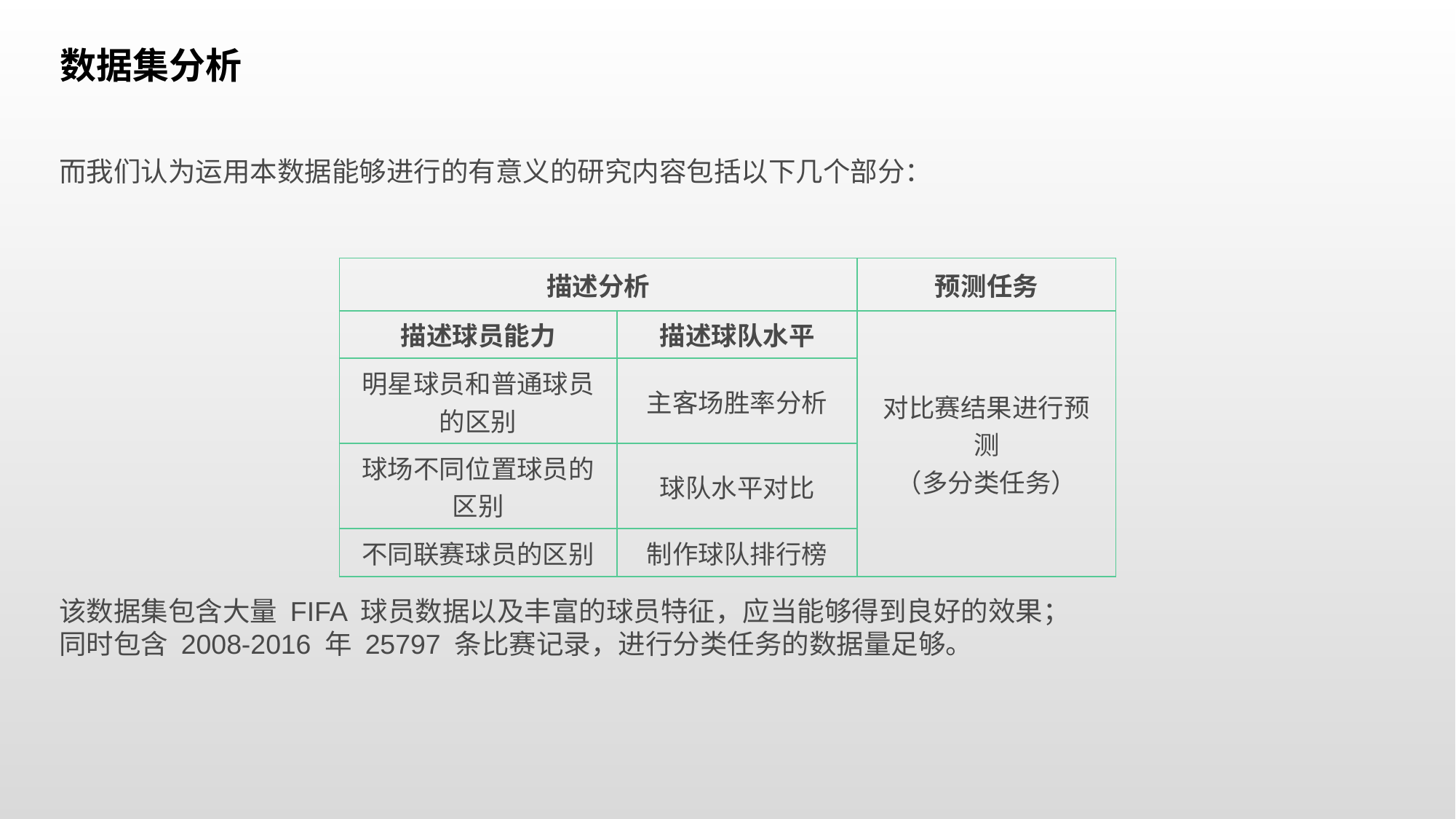

数据集分析
而我们认为运用本数据能够进行的有意义的研究内容包括以下几个部分：
| 描述分析 |  | 预测任务 |
| --- | --- | --- |
| 描述球员能力 | 描述球队水平 | 对比赛结果进行预测 （多分类任务） |
| 明星球员和普通球员的区别 | 主客场胜率分析 |  |
| 球场不同位置球员的区别 | 球队水平对比 |  |
| 不同联赛球员的区别 | 制作球队排行榜 |  |
该数据集包含大量 FIFA 球员数据以及丰富的球员特征，应当能够得到良好的效果；
同时包含 2008-2016 年 25797 条比赛记录，进行分类任务的数据量足够。